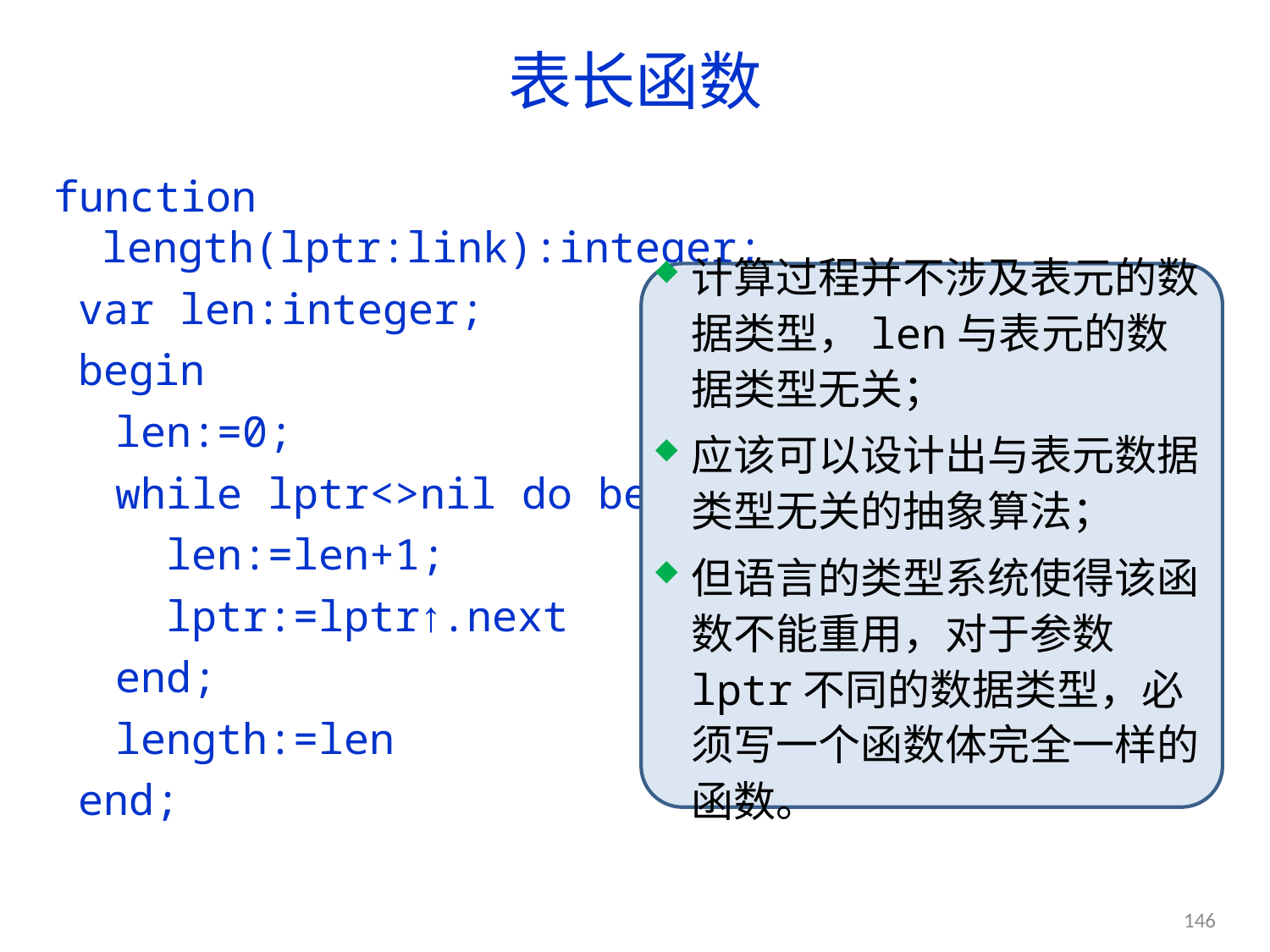

# 表长函数
function length(lptr:link):integer;
var len:integer;
begin
len:=0;
while lptr<>nil do begin
len:=len+1;
lptr:=lptr↑.next
end;
length:=len
end;
计算过程并不涉及表元的数据类型，len与表元的数据类型无关；
应该可以设计出与表元数据类型无关的抽象算法；
但语言的类型系统使得该函数不能重用，对于参数lptr不同的数据类型，必须写一个函数体完全一样的函数。
146